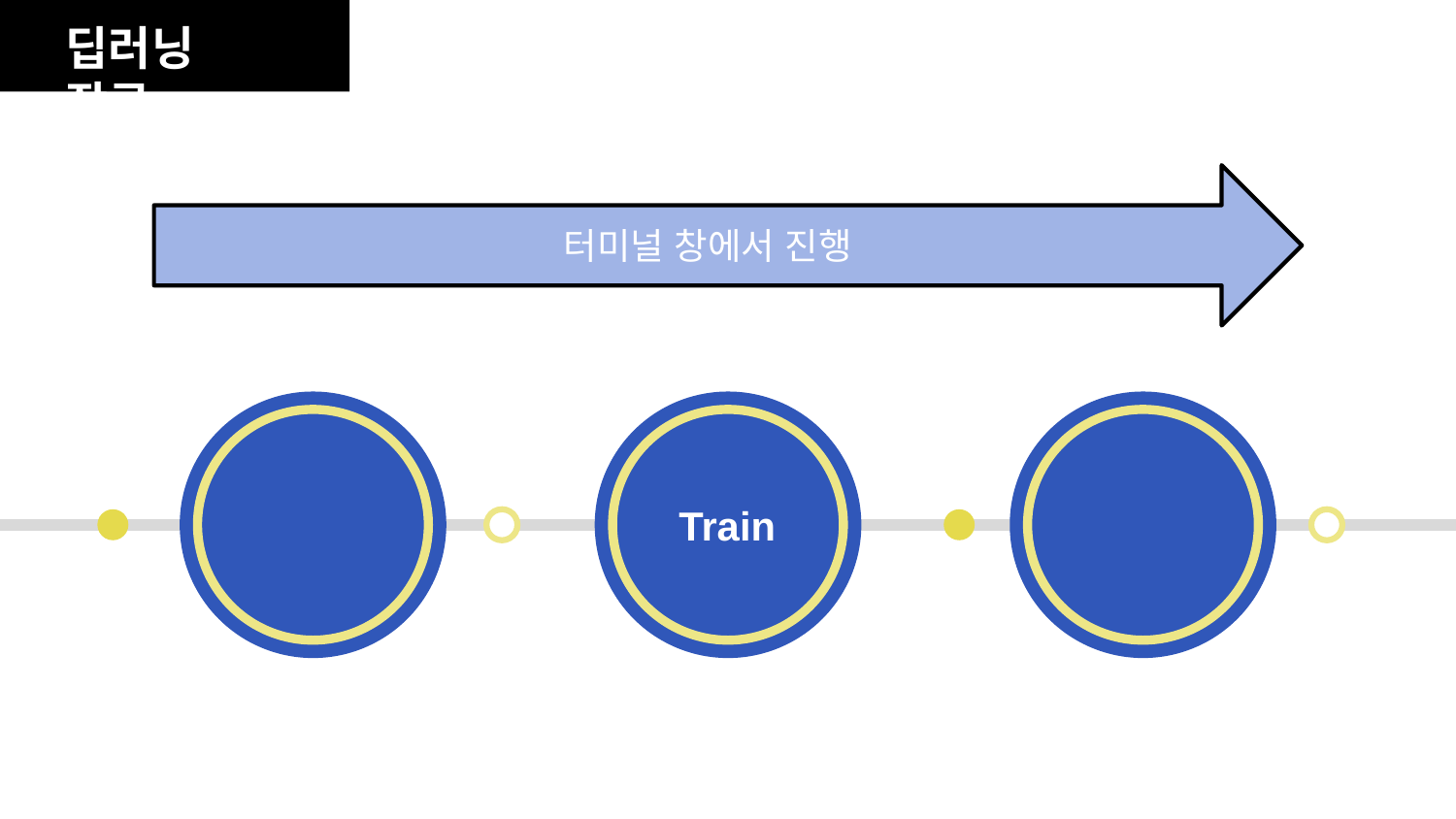

딥러닝 작곡
터미널 창에서 진행

Train
Create
TFrecord